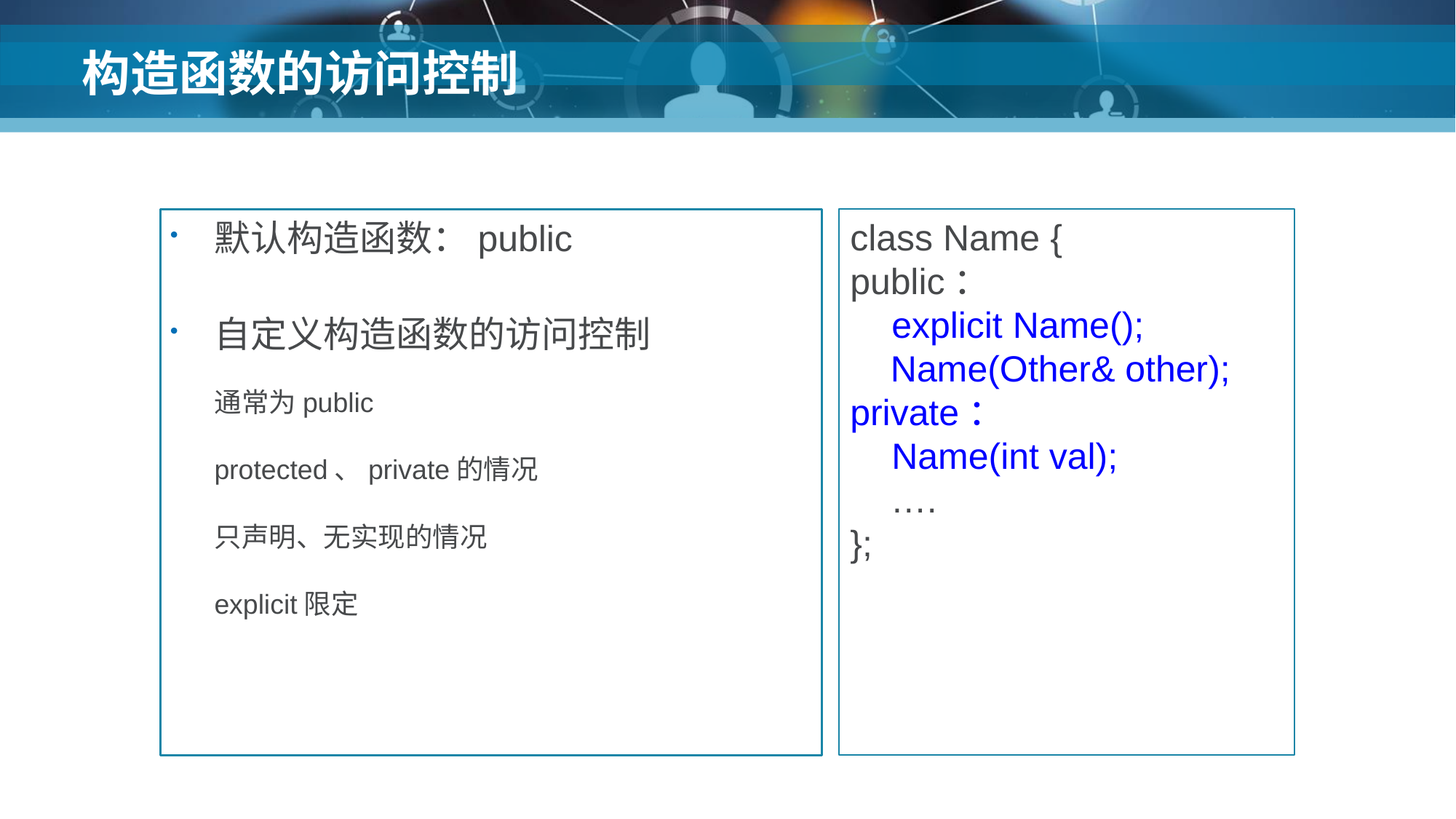

# 构造函数的访问控制
class Name {
public：
    explicit Name();
    Name(Other& other);
private：
    Name(int val);
    ….
};
默认构造函数：public
自定义构造函数的访问控制
通常为public
protected、private的情况
只声明、无实现的情况
explicit限定